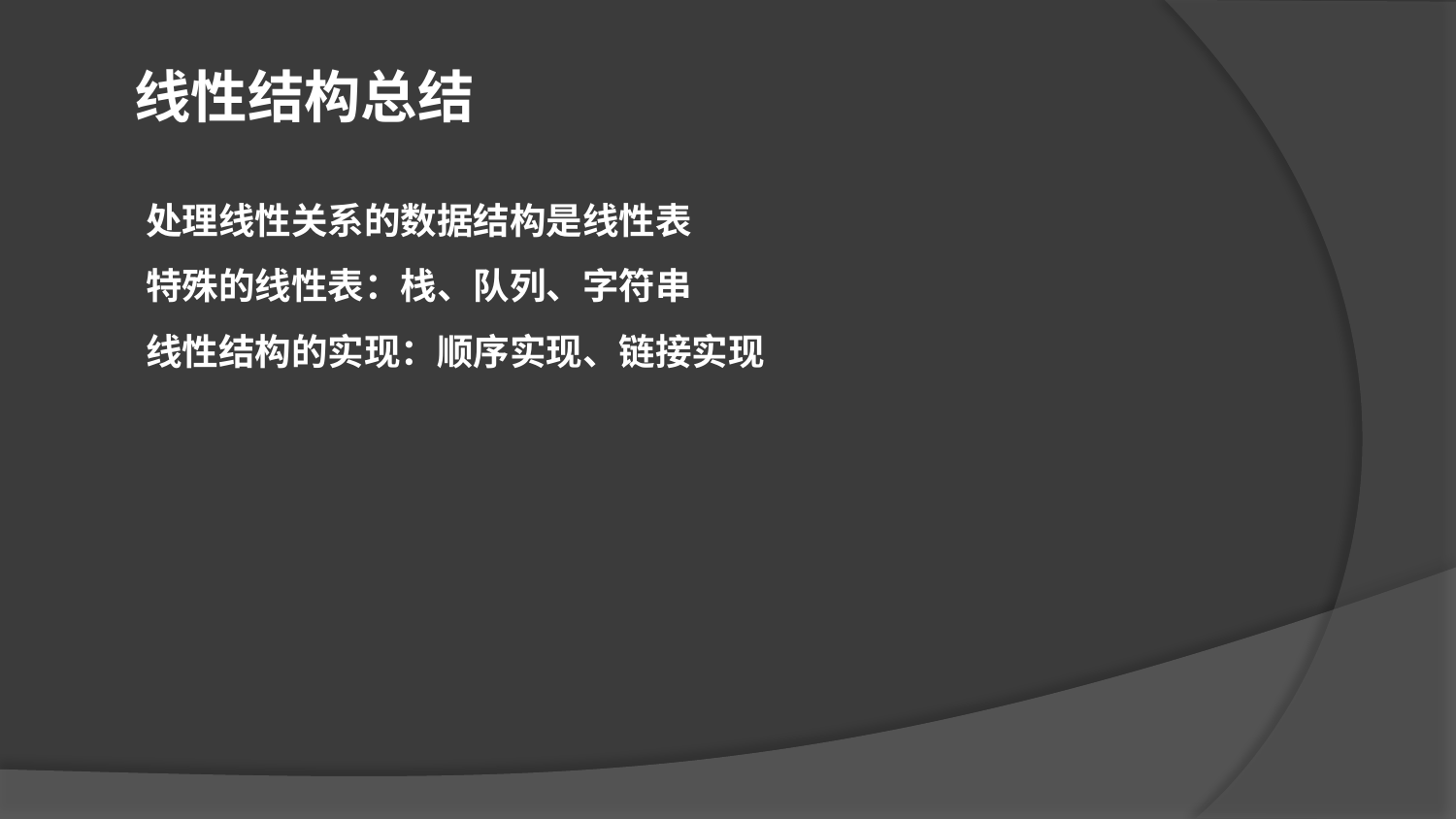

线性结构总结
处理线性关系的数据结构是线性表
特殊的线性表：栈、队列、字符串
线性结构的实现：顺序实现、链接实现